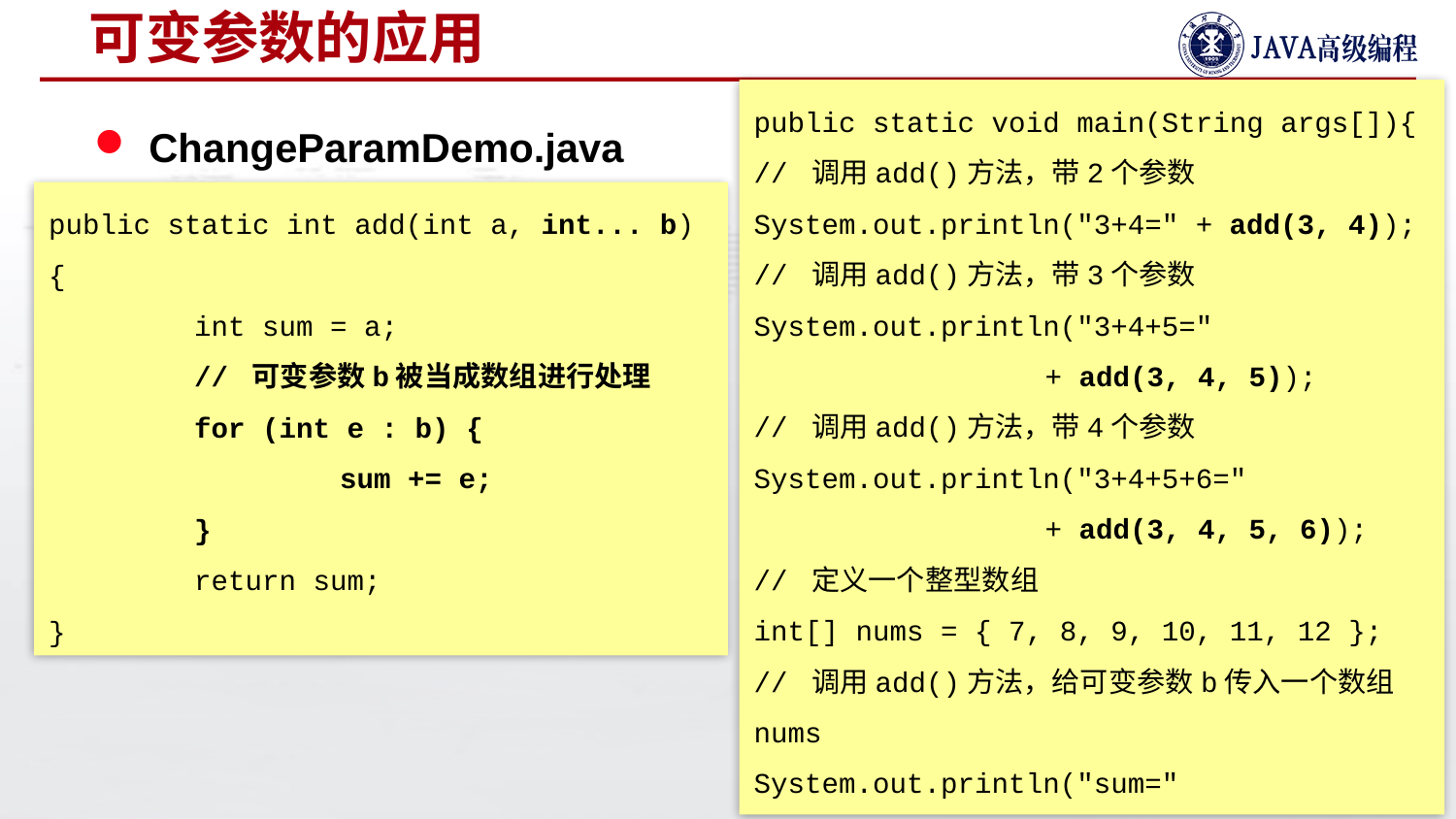

# 可变参数的应用
public static void main(String args[]){
// 调用add()方法，带2个参数
System.out.println("3+4=" + add(3, 4));
// 调用add()方法，带3个参数
System.out.println("3+4+5="
		+ add(3, 4, 5));
// 调用add()方法，带4个参数
System.out.println("3+4+5+6="
		+ add(3, 4, 5, 6));
// 定义一个整型数组
int[] nums = { 7, 8, 9, 10, 11, 12 };
// 调用add()方法，给可变参数b传入一个数组nums
System.out.println("sum="
		 + add(6, nums));}
ChangeParamDemo.java

public static int add(int a, int... b) {
	int sum = a;
	// 可变参数b被当成数组进行处理
	for (int e : b) {
		sum += e;
	}
	return sum;
}